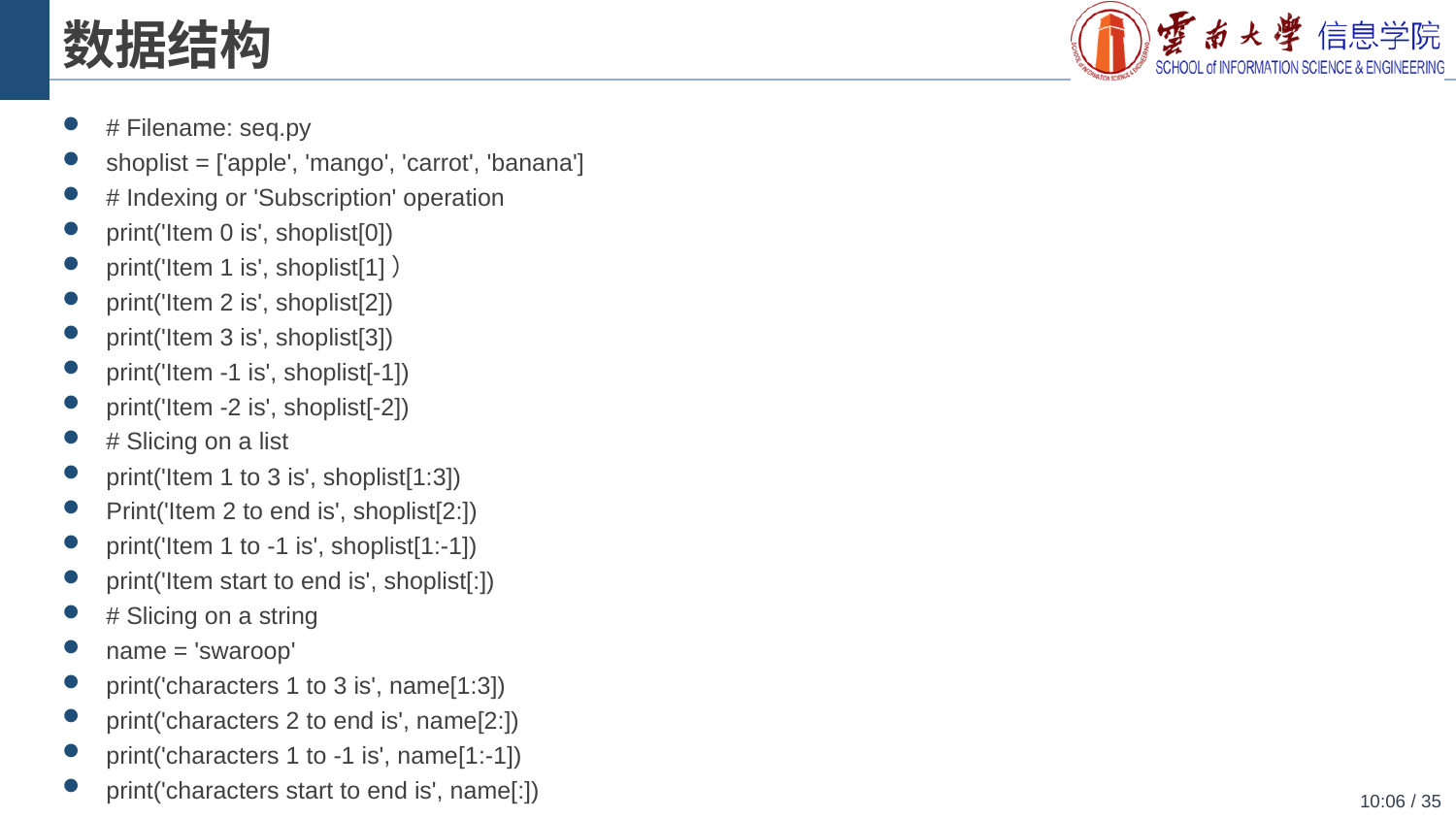

# 数据结构
# Filename: seq.py
shoplist = ['apple', 'mango', 'carrot', 'banana']
# Indexing or 'Subscription' operation
print('Item 0 is', shoplist[0])
print('Item 1 is', shoplist[1]）
print('Item 2 is', shoplist[2])
print('Item 3 is', shoplist[3])
print('Item -1 is', shoplist[-1])
print('Item -2 is', shoplist[-2])
# Slicing on a list
print('Item 1 to 3 is', shoplist[1:3])
Print('Item 2 to end is', shoplist[2:])
print('Item 1 to -1 is', shoplist[1:-1])
print('Item start to end is', shoplist[:])
# Slicing on a string
name = 'swaroop'
print('characters 1 to 3 is', name[1:3])
print('characters 2 to end is', name[2:])
print('characters 1 to -1 is', name[1:-1])
print('characters start to end is', name[:])